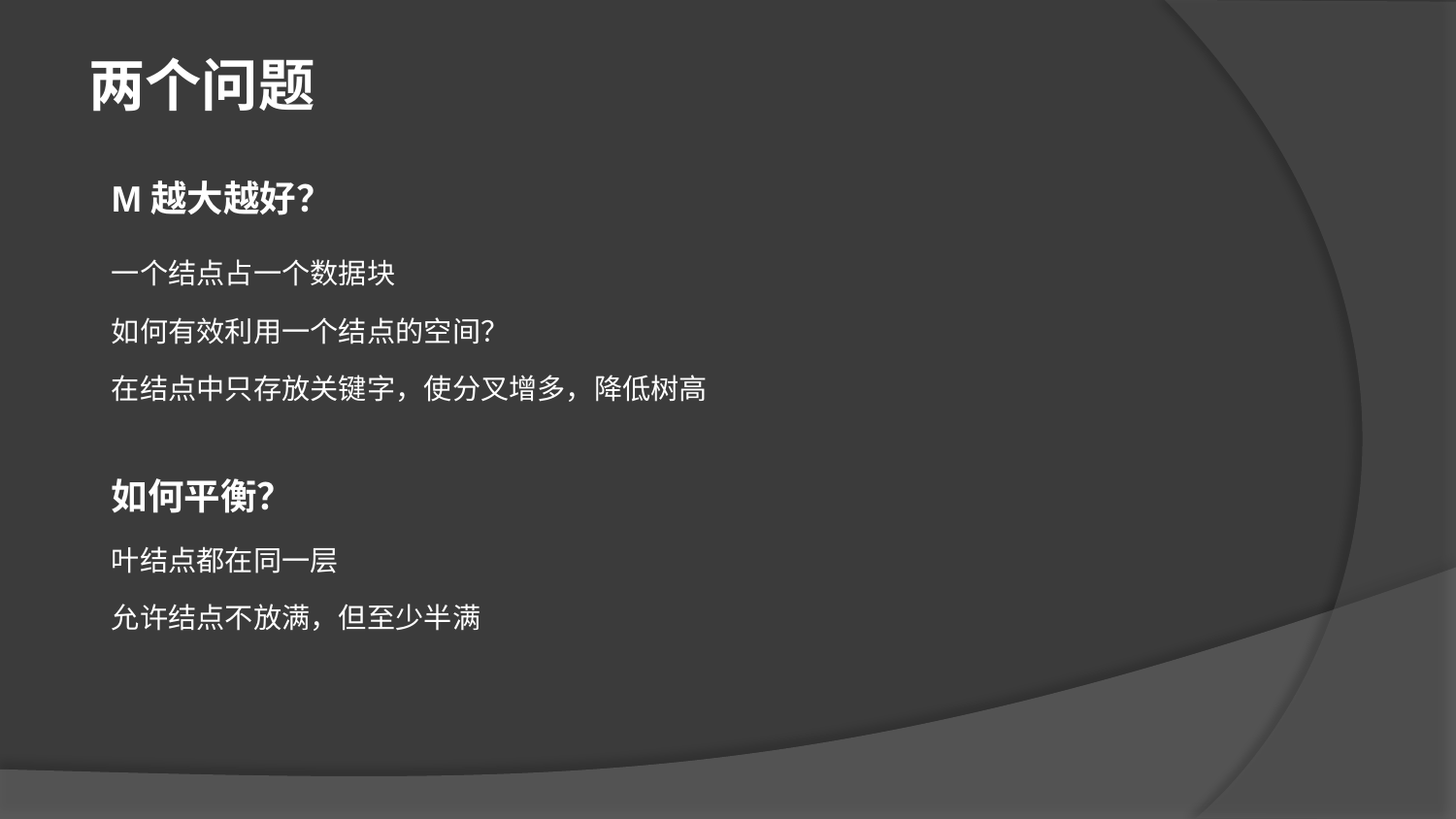

两个问题
M越大越好？
一个结点占一个数据块
如何有效利用一个结点的空间？
在结点中只存放关键字，使分叉增多，降低树高
如何平衡？
叶结点都在同一层
允许结点不放满，但至少半满